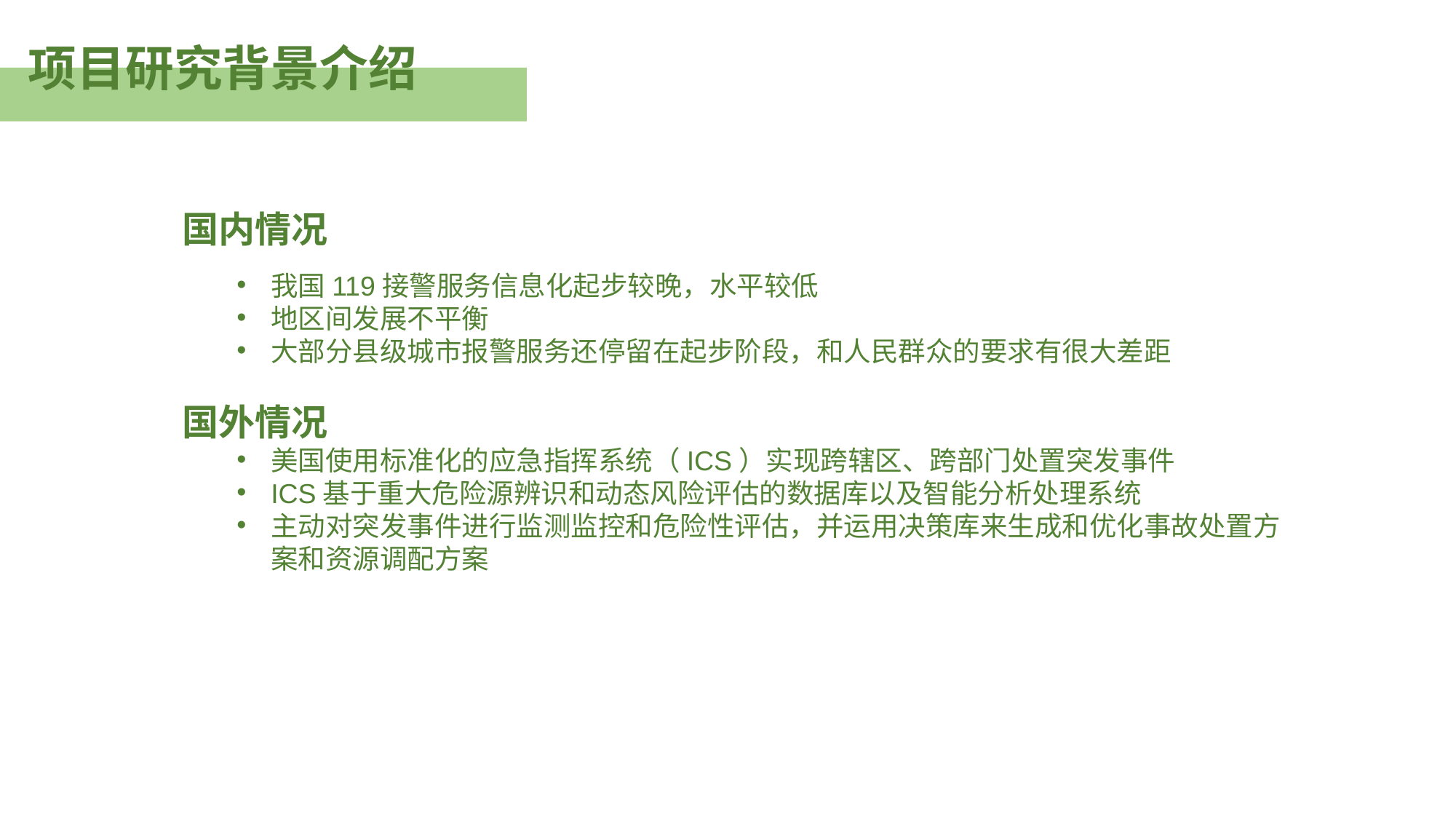

项目研究背景介绍

国内情况

我国119接警服务信息化起步较晚，水平较低
地区间发展不平衡
大部分县级城市报警服务还停留在起步阶段，和人民群众的要求有很大差距

国外情况
美国使用标准化的应急指挥系统（ICS）实现跨辖区、跨部门处置突发事件
ICS基于重大危险源辨识和动态风险评估的数据库以及智能分析处理系统
主动对突发事件进行监测监控和危险性评估，并运用决策库来生成和优化事故处置方案和资源调配方案